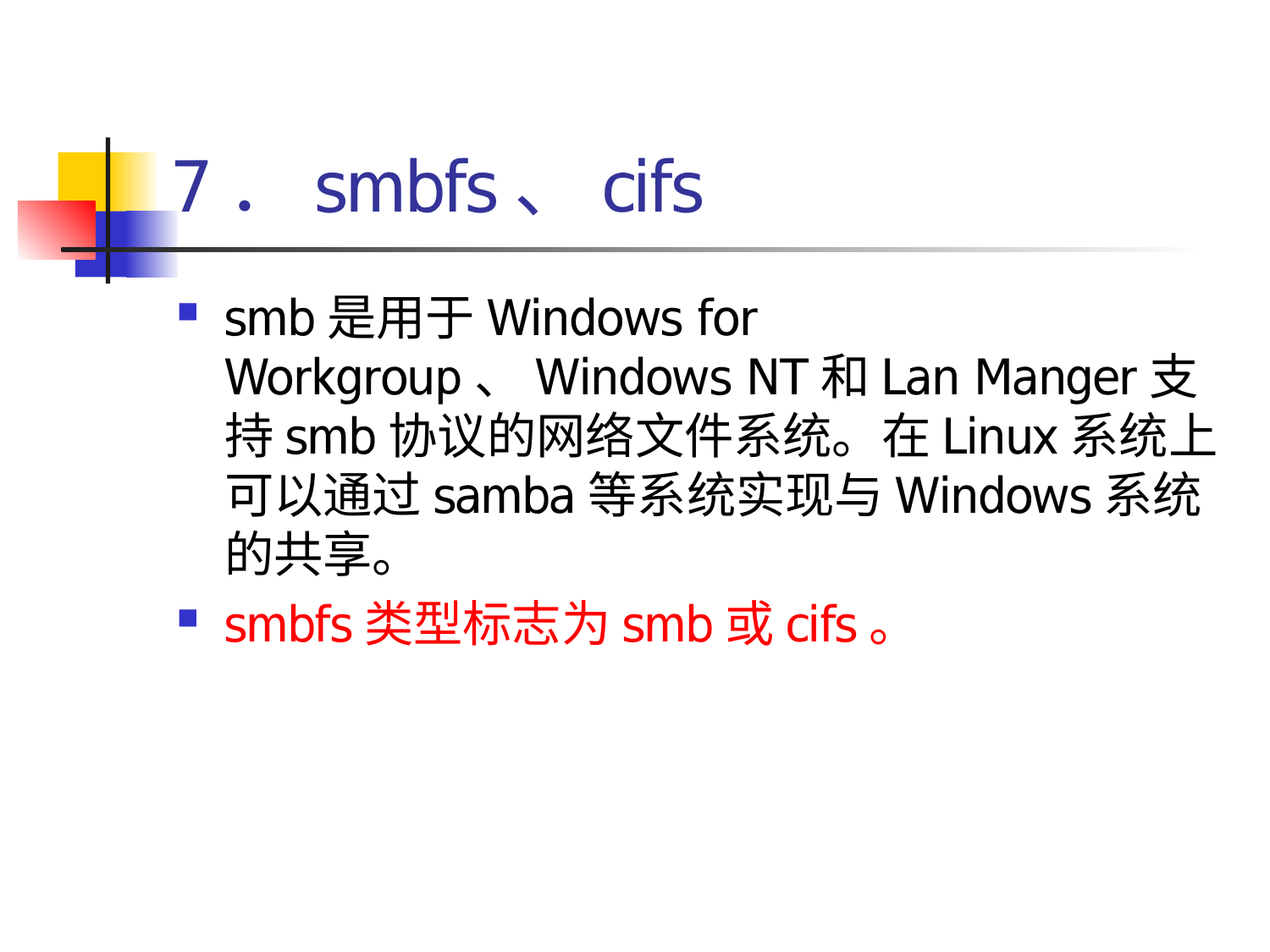

# 7．smbfs、cifs
smb是用于Windows for Workgroup、Windows NT和Lan Manger支持smb协议的网络文件系统。在Linux系统上可以通过samba等系统实现与Windows系统的共享。
smbfs类型标志为smb或cifs。